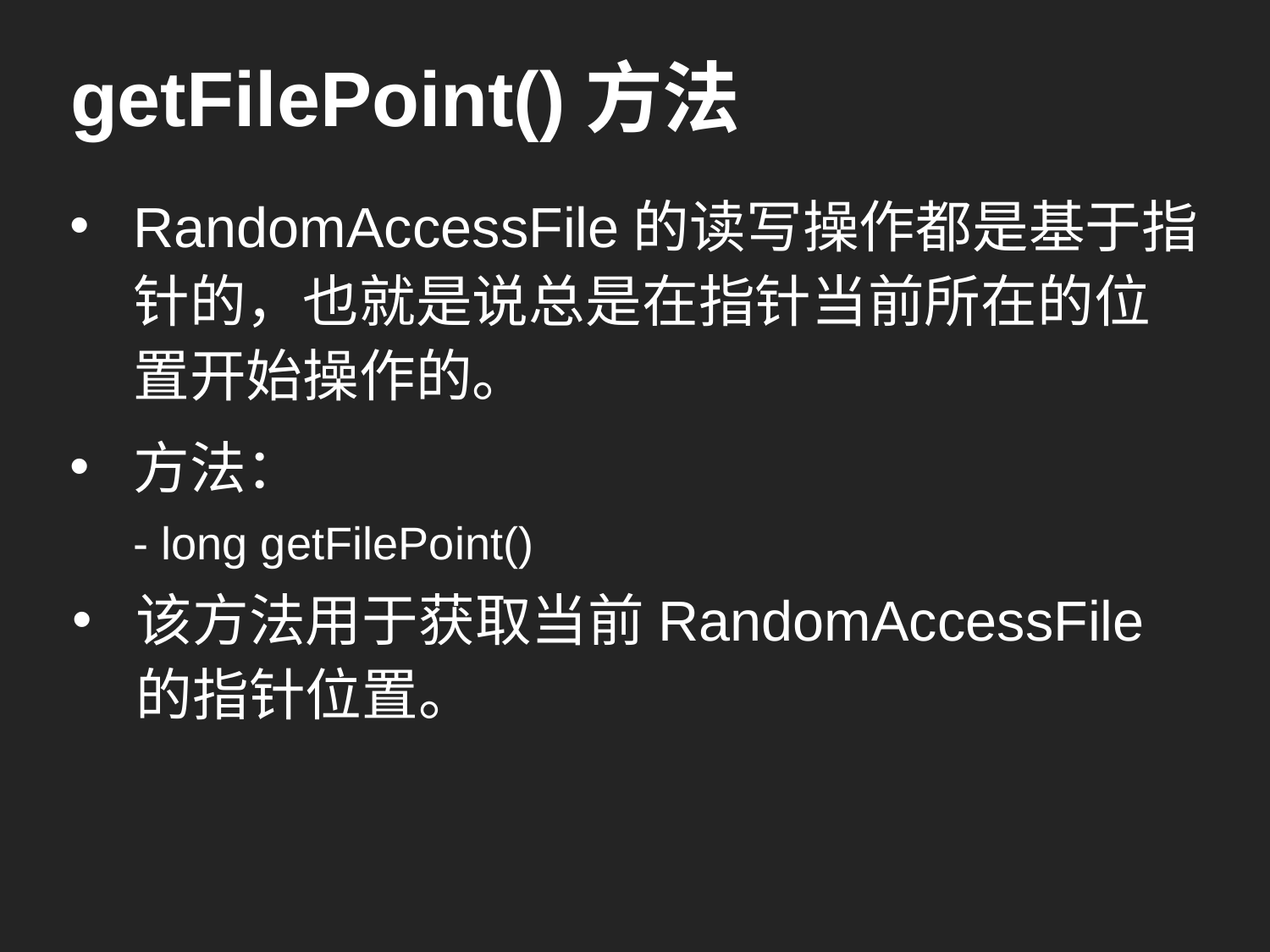

# getFilePoint()方法
RandomAccessFile的读写操作都是基于指针的，也就是说总是在指针当前所在的位置开始操作的。
方法：
- long getFilePoint()
该方法用于获取当前RandomAccessFile的指针位置。